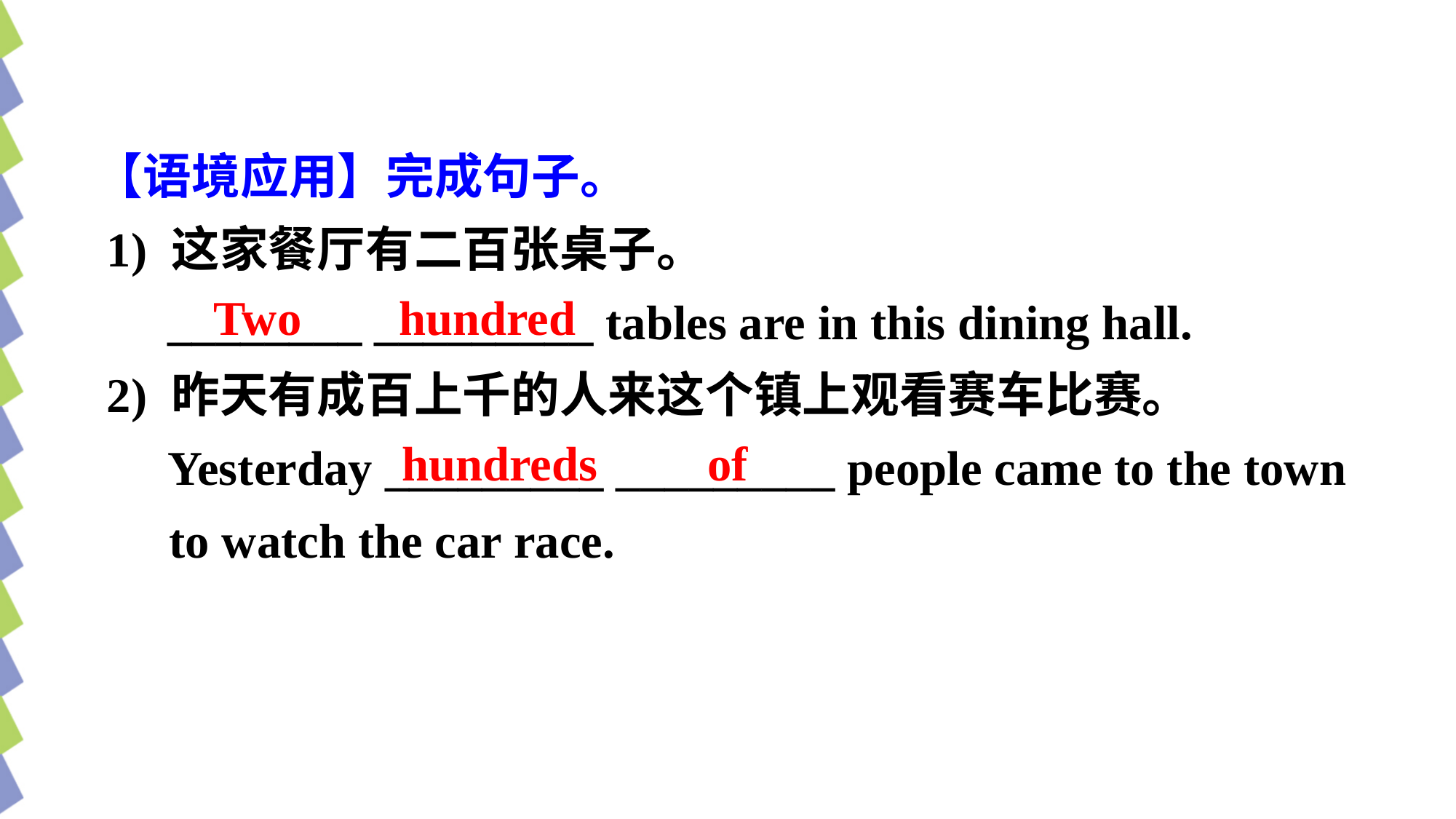

【语境应用】完成句子。
 1) 这家餐厅有二百张桌子。
      ________ _________ tables are in this dining hall.
 2) 昨天有成百上千的人来这个镇上观看赛车比赛。
      Yesterday _________ _________ people came to the town to watch the car race.
Two        hundred
hundreds         of